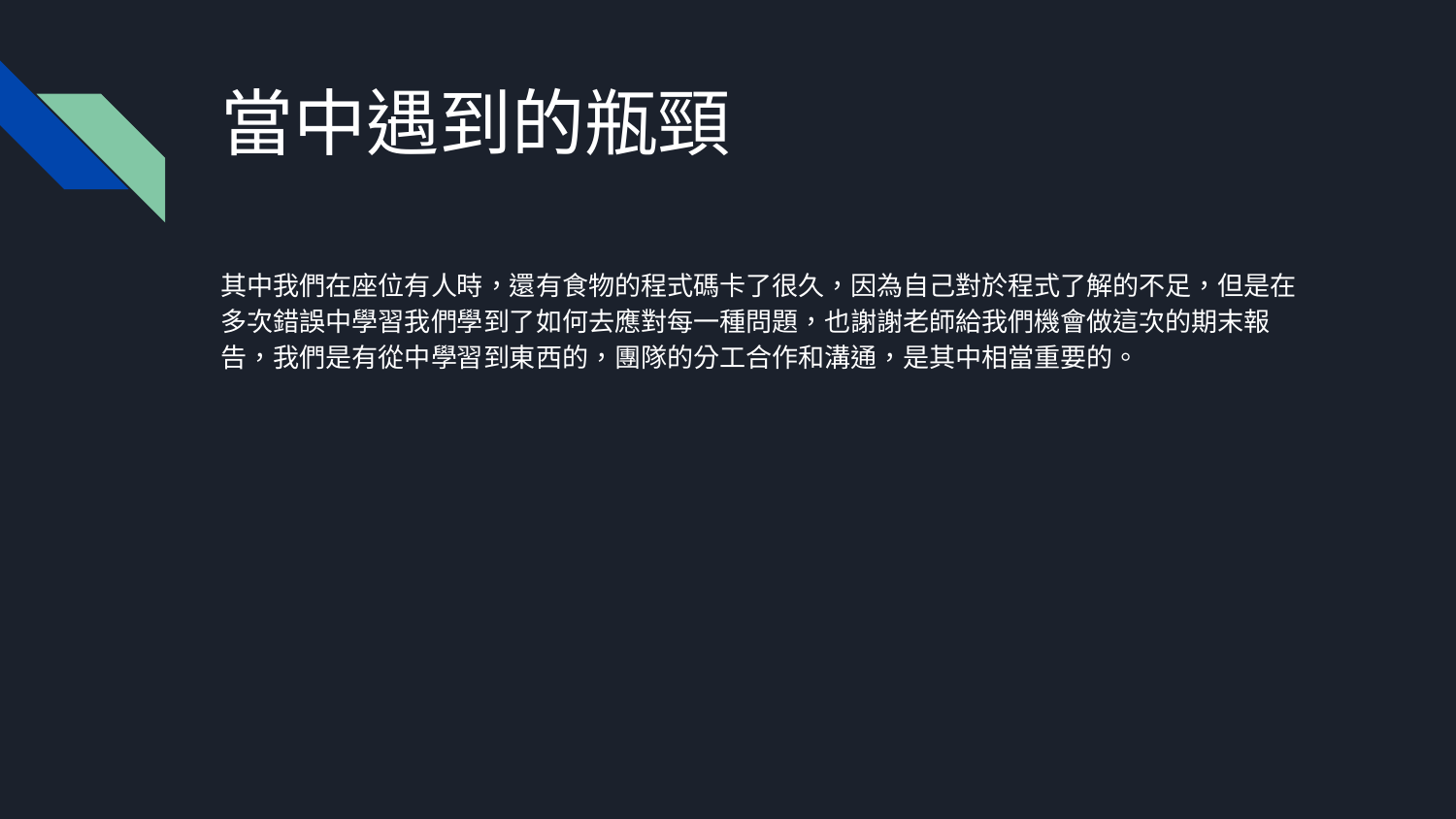

# 當中遇到的瓶頸
其中我們在座位有人時，還有食物的程式碼卡了很久，因為自己對於程式了解的不足，但是在多次錯誤中學習我們學到了如何去應對每一種問題，也謝謝老師給我們機會做這次的期末報告，我們是有從中學習到東西的，團隊的分工合作和溝通，是其中相當重要的。